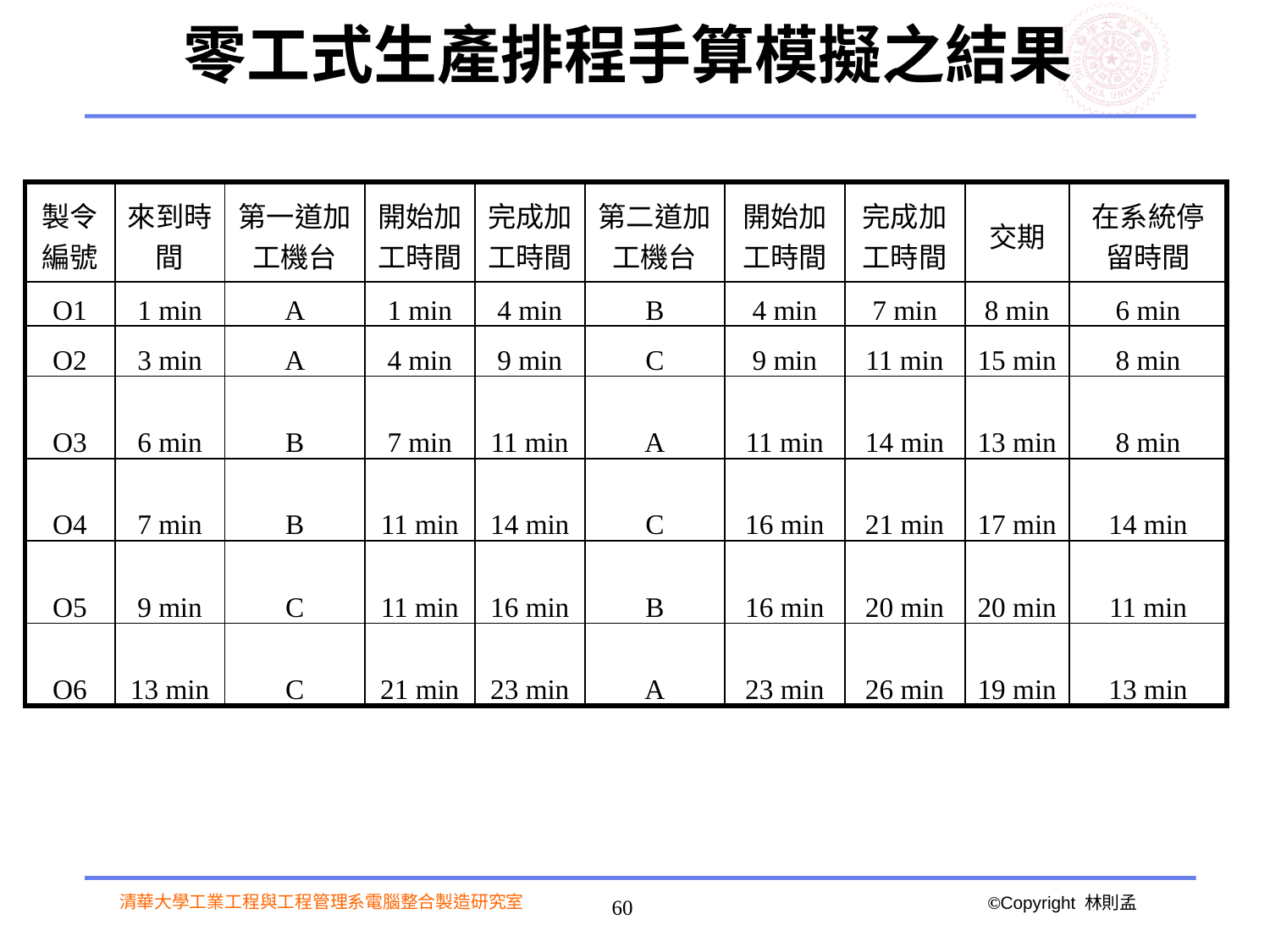

# 零工式生產排程手算模擬之結果
| 製令編號 | 來到時間 | 第一道加工機台 | 開始加工時間 | 完成加工時間 | 第二道加工機台 | 開始加工時間 | 完成加工時間 | 交期 | 在系統停留時間 |
| --- | --- | --- | --- | --- | --- | --- | --- | --- | --- |
| O1 | 1 min | A | 1 min | 4 min | B | 4 min | 7 min | 8 min | 6 min |
| O2 | 3 min | A | 4 min | 9 min | C | 9 min | 11 min | 15 min | 8 min |
| O3 | 6 min | B | 7 min | 11 min | A | 11 min | 14 min | 13 min | 8 min |
| O4 | 7 min | B | 11 min | 14 min | C | 16 min | 21 min | 17 min | 14 min |
| O5 | 9 min | C | 11 min | 16 min | B | 16 min | 20 min | 20 min | 11 min |
| O6 | 13 min | C | 21 min | 23 min | A | 23 min | 26 min | 19 min | 13 min |